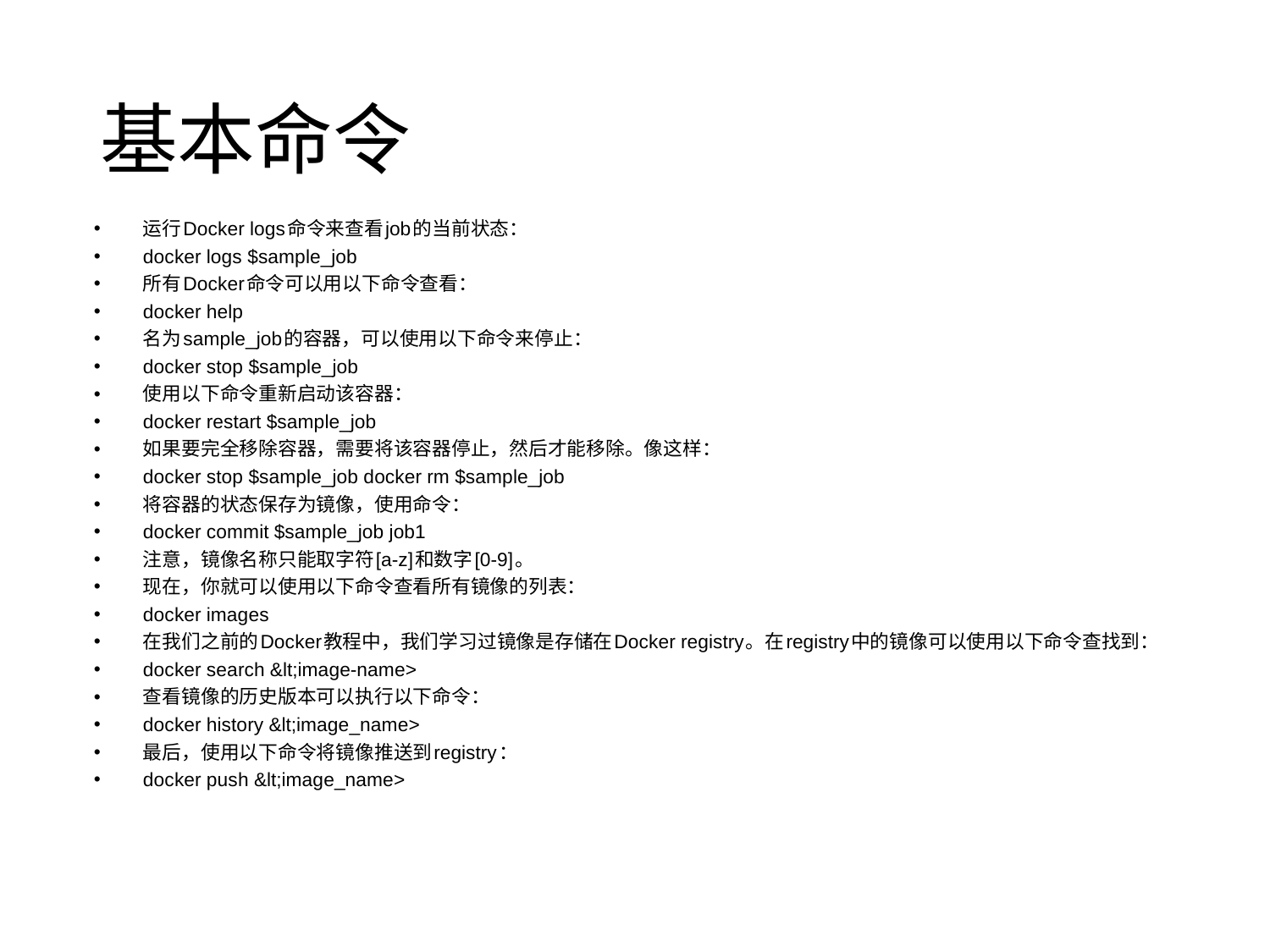

# 基本命令
运行Docker logs命令来查看job的当前状态：
docker logs $sample_job
所有Docker命令可以用以下命令查看：
docker help
名为sample_job的容器，可以使用以下命令来停止：
docker stop $sample_job
使用以下命令重新启动该容器：
docker restart $sample_job
如果要完全移除容器，需要将该容器停止，然后才能移除。像这样：
docker stop $sample_job docker rm $sample_job
将容器的状态保存为镜像，使用命令：
docker commit $sample_job job1
注意，镜像名称只能取字符[a-z]和数字[0-9]。
现在，你就可以使用以下命令查看所有镜像的列表：
docker images
在我们之前的Docker教程中，我们学习过镜像是存储在Docker registry。在registry中的镜像可以使用以下命令查找到：
docker search &lt;image-name>
查看镜像的历史版本可以执行以下命令：
docker history &lt;image_name>
最后，使用以下命令将镜像推送到registry：
docker push &lt;image_name>